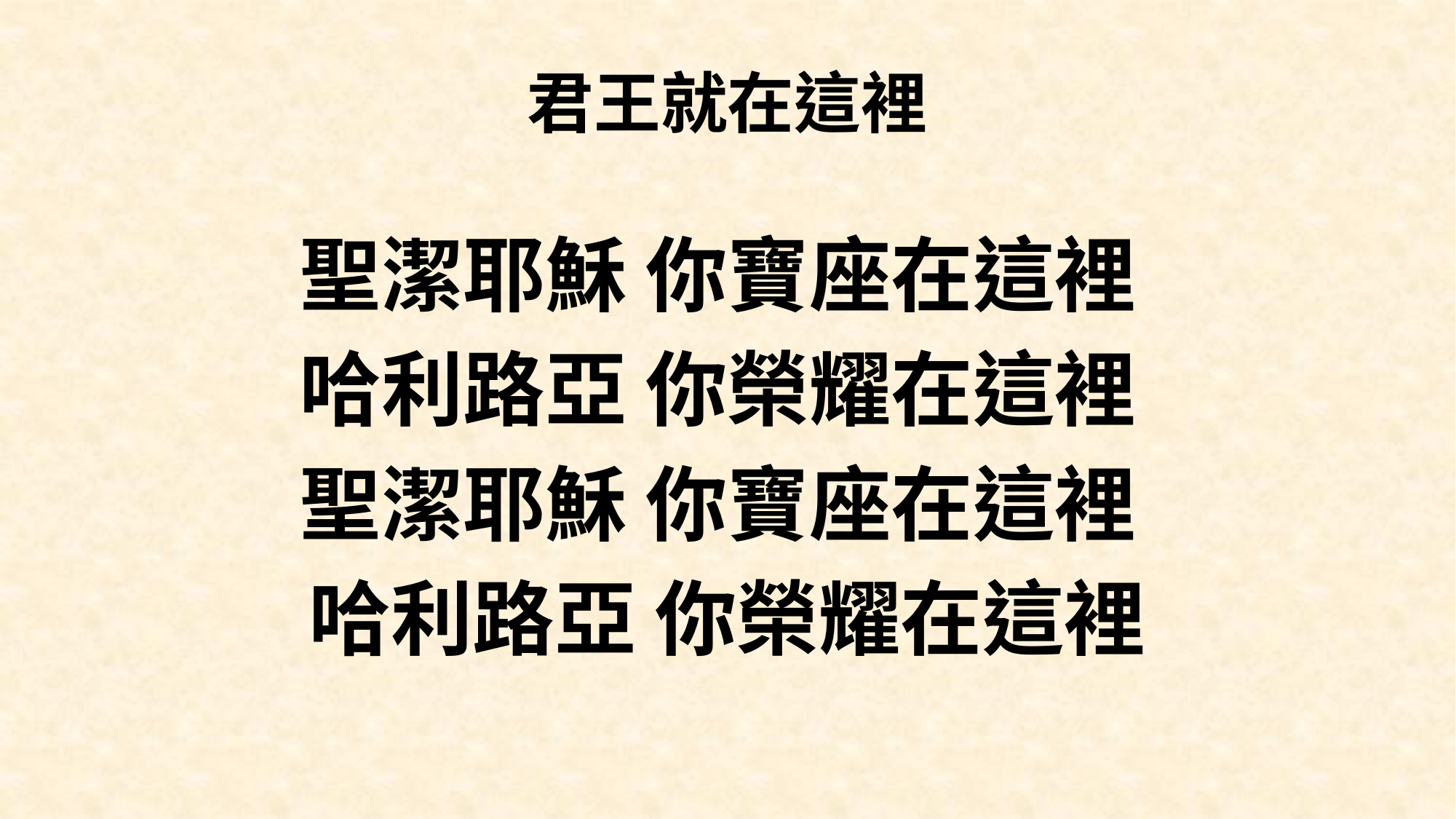

# 君王就在這裡
聖潔耶穌 你寶座在這裡
哈利路亞 你榮耀在這裡
聖潔耶穌 你寶座在這裡
哈利路亞 你榮耀在這裡